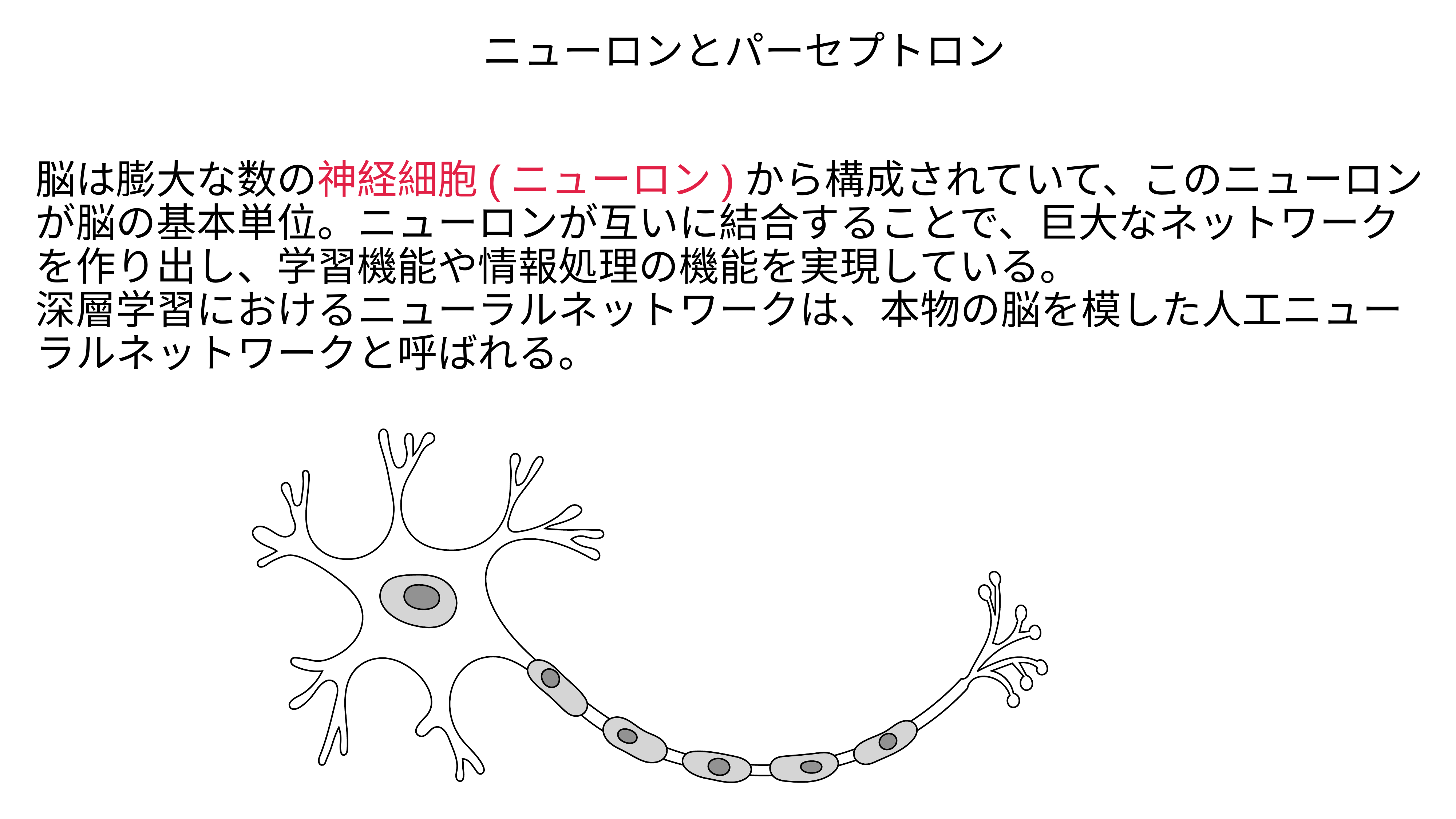

ニューロンとパーセプトロン
脳は膨大な数の神経細胞(ニューロン)から構成されていて、このニューロン
が脳の基本単位。ニューロンが互いに結合することで、巨大なネットワーク
を作り出し、学習機能や情報処理の機能を実現している。
深層学習におけるニューラルネットワークは、本物の脳を模した人工ニュー
ラルネットワークと呼ばれる。